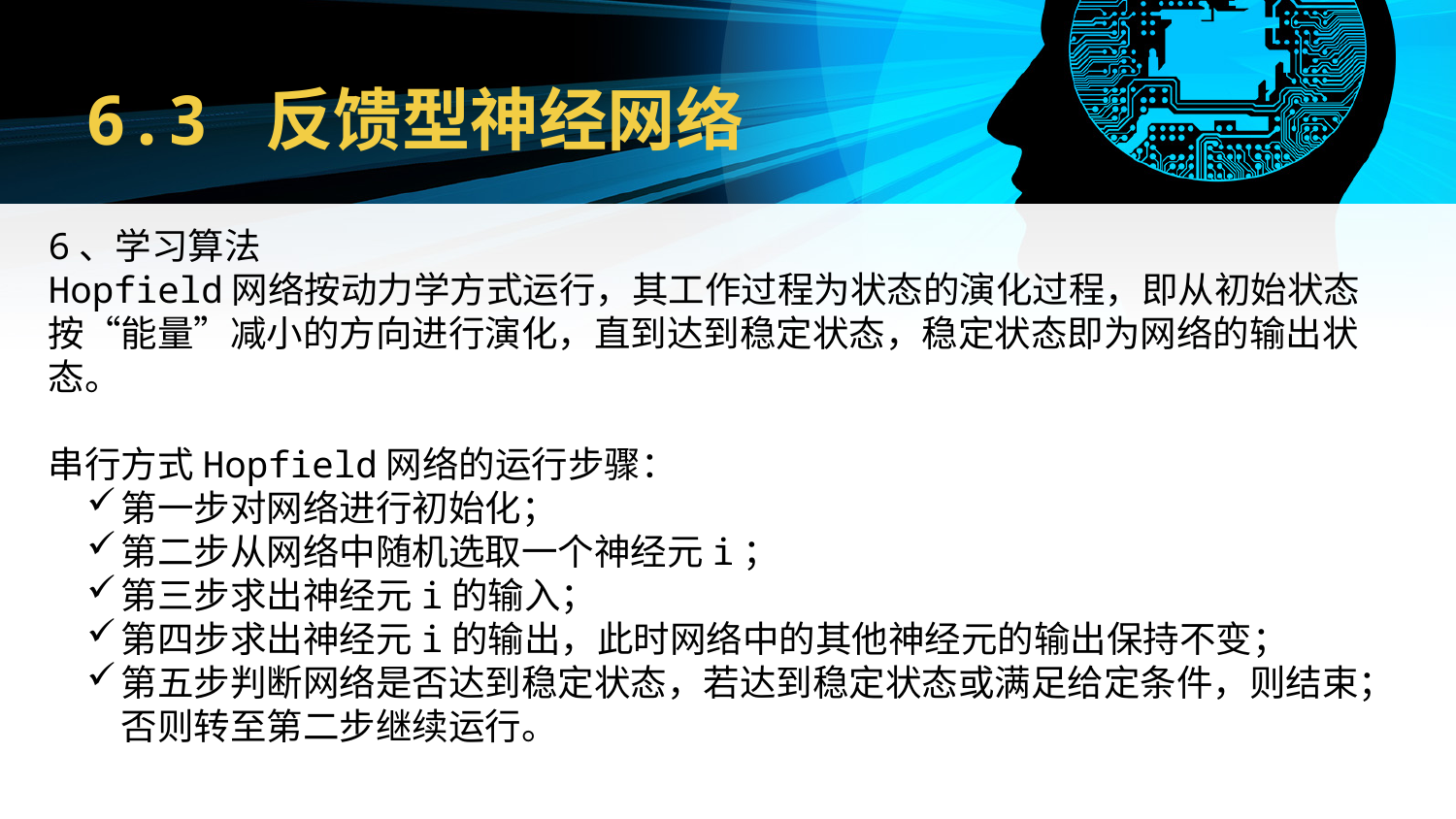

# 6.3 反馈型神经网络
6、学习算法
Hopfield网络按动力学方式运行，其工作过程为状态的演化过程，即从初始状态按“能量”减小的方向进行演化，直到达到稳定状态，稳定状态即为网络的输出状态。

串行方式Hopfield网络的运行步骤：
第一步对网络进行初始化；
第二步从网络中随机选取一个神经元i；
第三步求出神经元i的输入；
第四步求出神经元i的输出，此时网络中的其他神经元的输出保持不变；
第五步判断网络是否达到稳定状态，若达到稳定状态或满足给定条件，则结束；否则转至第二步继续运行。